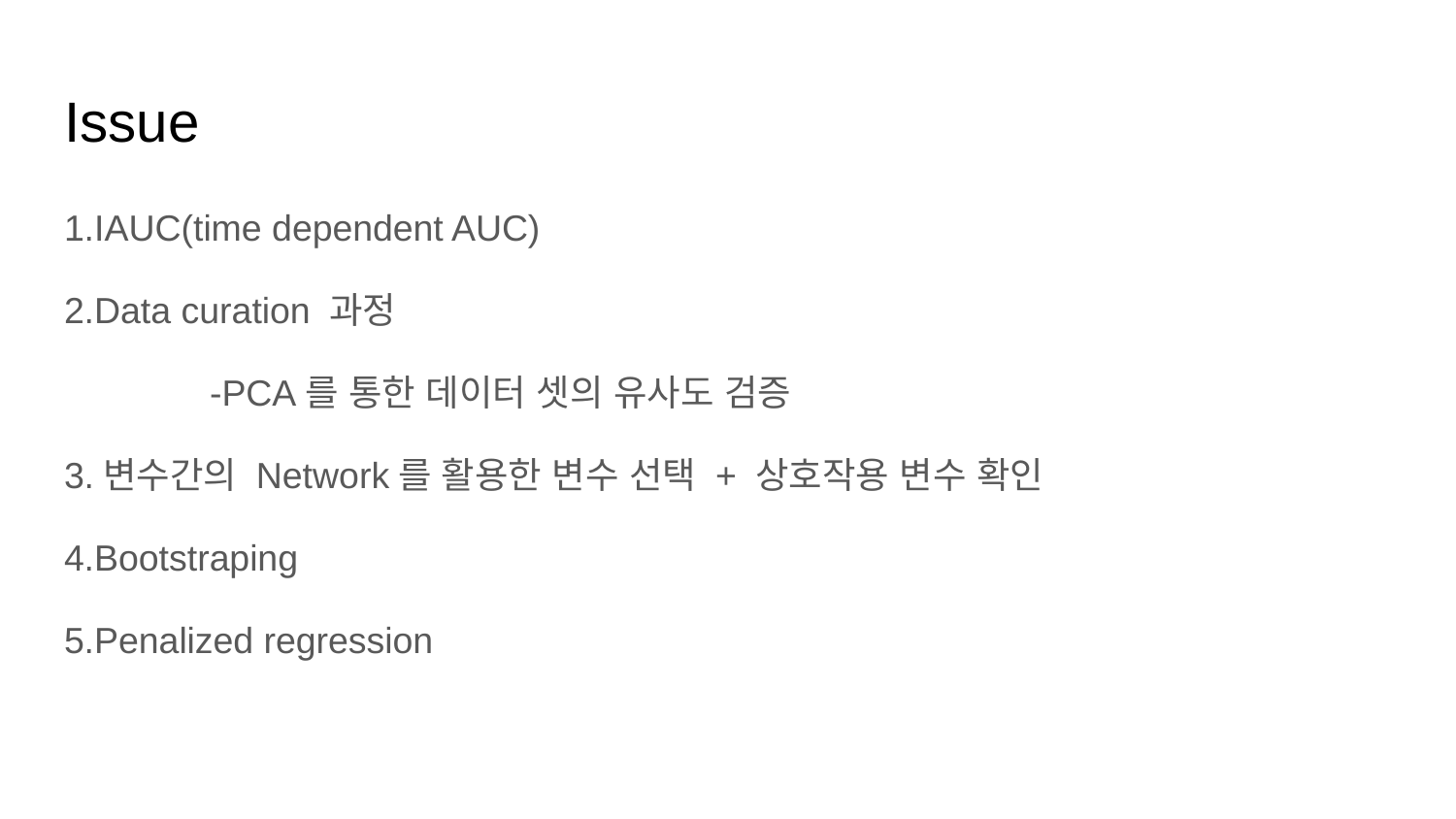

# Issue
1.IAUC(time dependent AUC)
2.Data curation 과정
	-PCA를 통한 데이터 셋의 유사도 검증
3.변수간의 Network를 활용한 변수 선택 + 상호작용 변수 확인
4.Bootstraping
5.Penalized regression